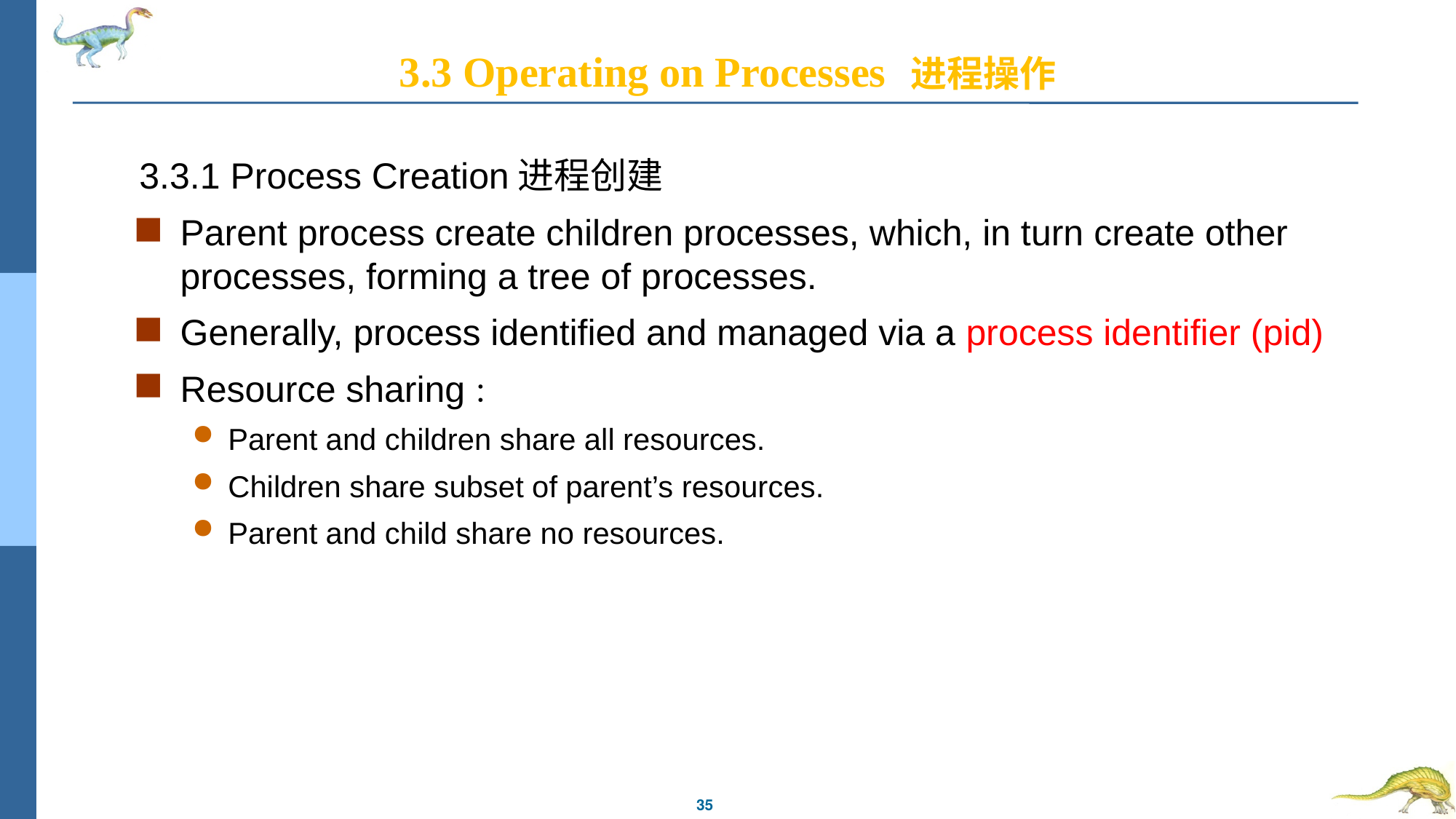

# 3.3 Operating on Processes 进程操作
3.3.1 Process Creation进程创建
Parent process create children processes, which, in turn create other processes, forming a tree of processes.
Generally, process identified and managed via a process identifier (pid)
Resource sharing：
Parent and children share all resources.
Children share subset of parent’s resources.
Parent and child share no resources.